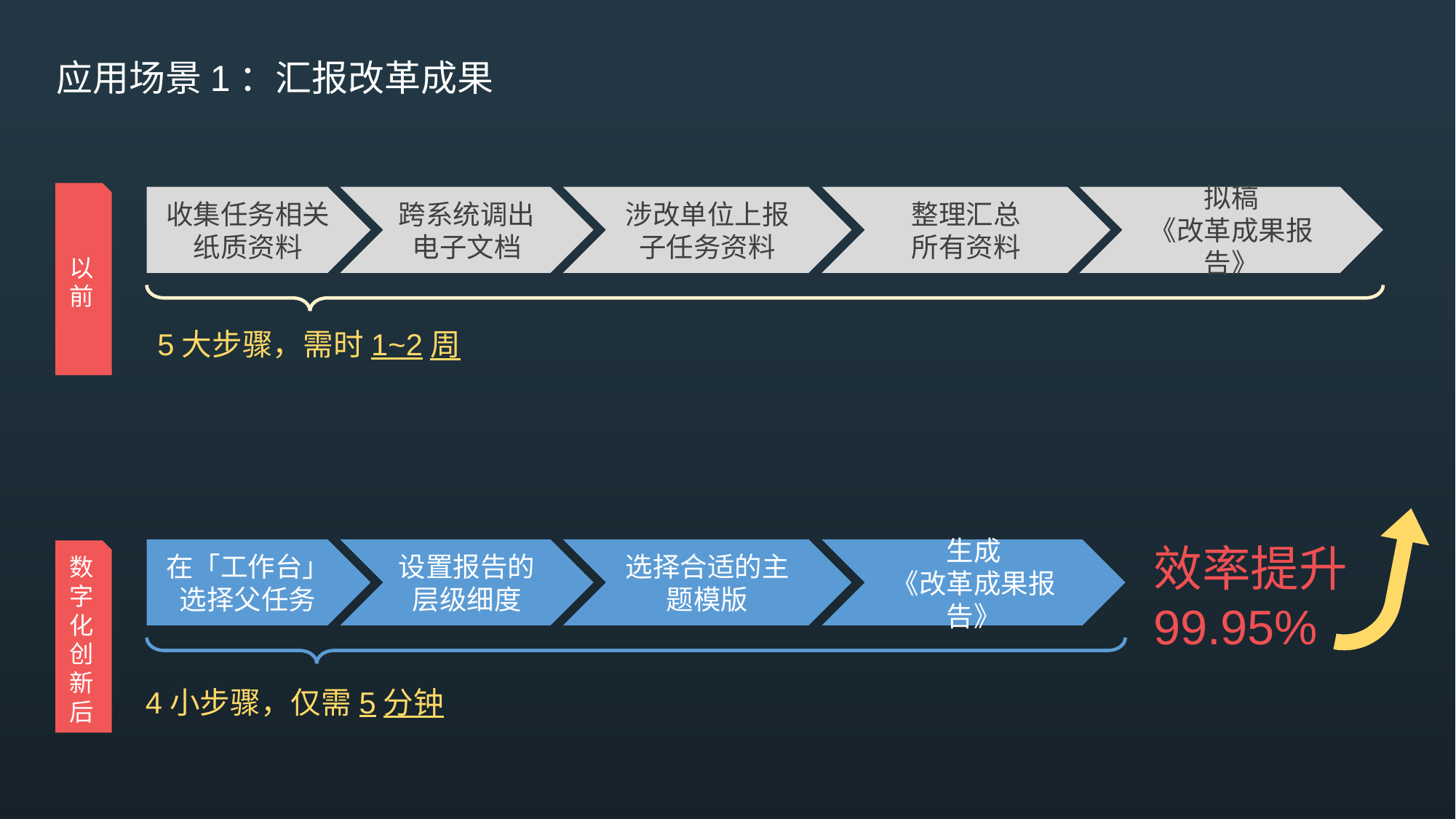

应用场景1：汇报改革成果

以前
收集任务相关
纸质资料
跨系统调出电子文档
涉改单位上报
子任务资料
整理汇总
所有资料
拟稿
《改革成果报告》
5大步骤，需时1~2周
效率提升99.95%

在「工作台」
选择父任务
设置报告的层级细度
选择合适的主题模版
生成
《改革成果报告》
数字化创新后

4小步骤，仅需5分钟